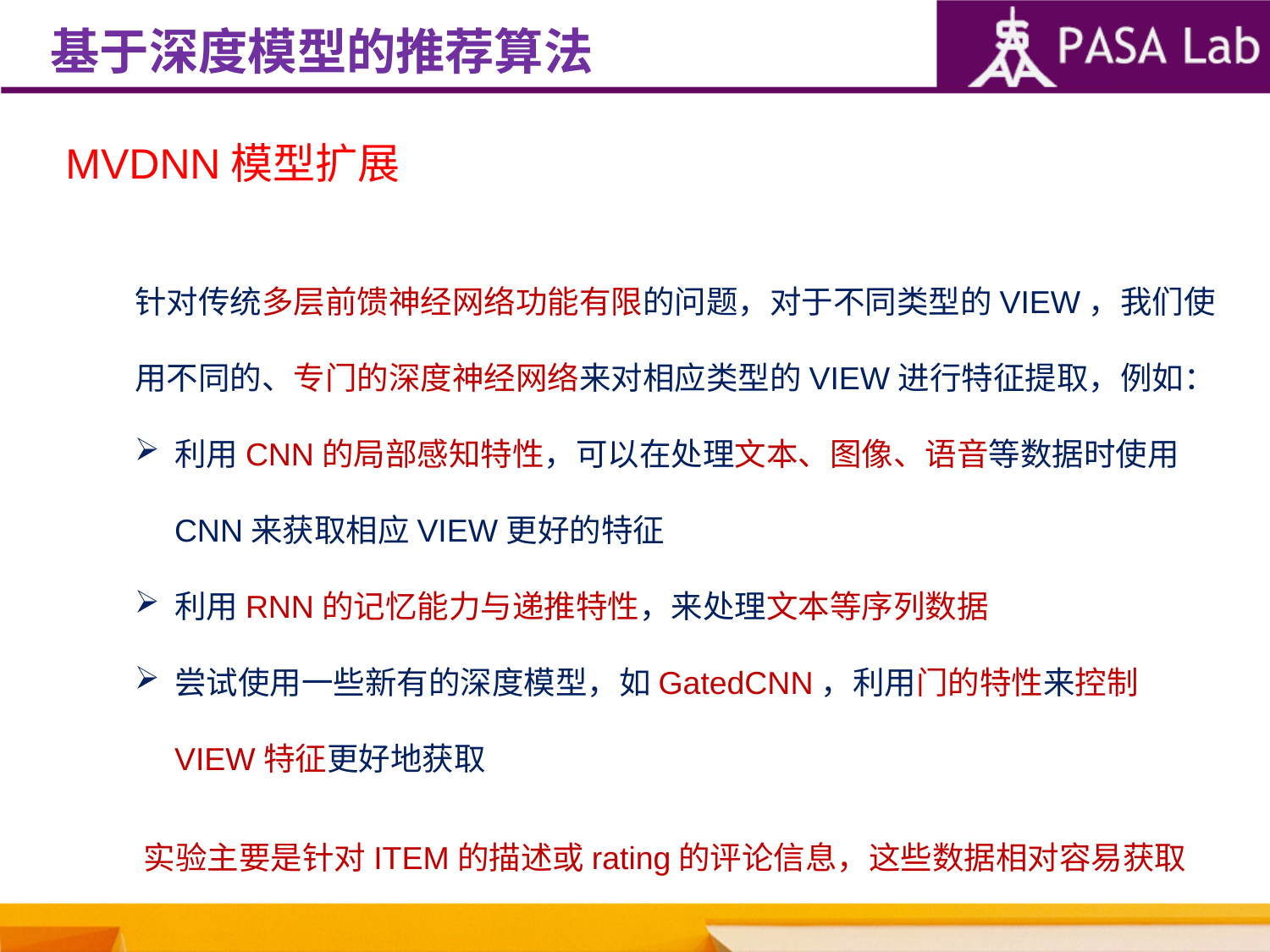

基于深度模型的推荐算法
MVDNN模型扩展
针对传统多层前馈神经网络功能有限的问题，对于不同类型的VIEW，我们使用不同的、专门的深度神经网络来对相应类型的VIEW进行特征提取，例如：
利用CNN的局部感知特性，可以在处理文本、图像、语音等数据时使用CNN来获取相应VIEW更好的特征
利用RNN的记忆能力与递推特性，来处理文本等序列数据
尝试使用一些新有的深度模型，如GatedCNN，利用门的特性来控制VIEW特征更好地获取
实验主要是针对ITEM的描述或rating的评论信息，这些数据相对容易获取